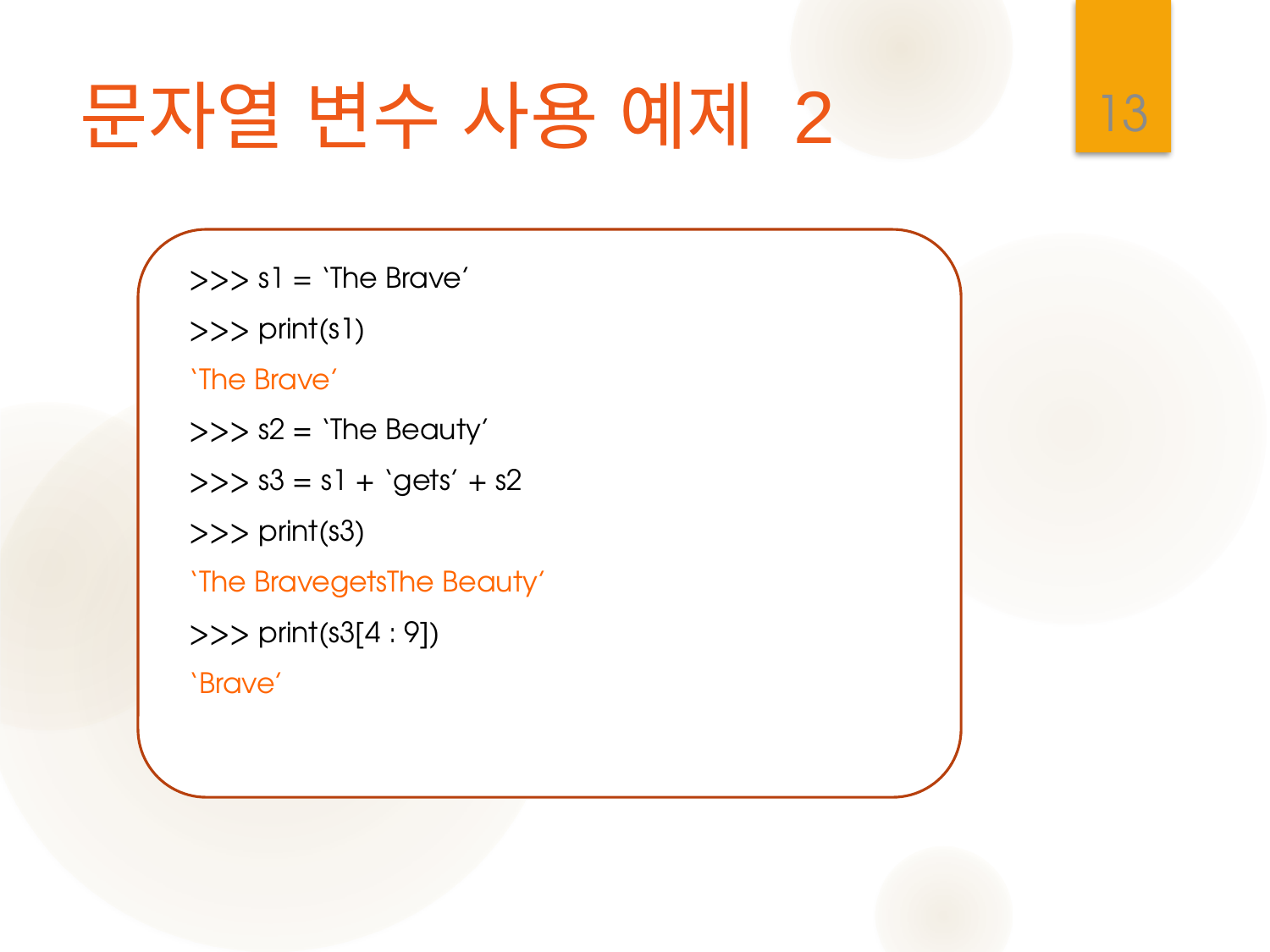

13
# 문자열 변수 사용 예제 2

>>> s1 = ‘The Brave’
>>> print(s1)
‘The Brave’
>>> s2 = ‘The Beauty’
>>> s3 = s1 + ‘gets’ + s2
>>> print(s3)
‘The BravegetsThe Beauty’
>>> print(s3[4 : 9])
‘Brave’